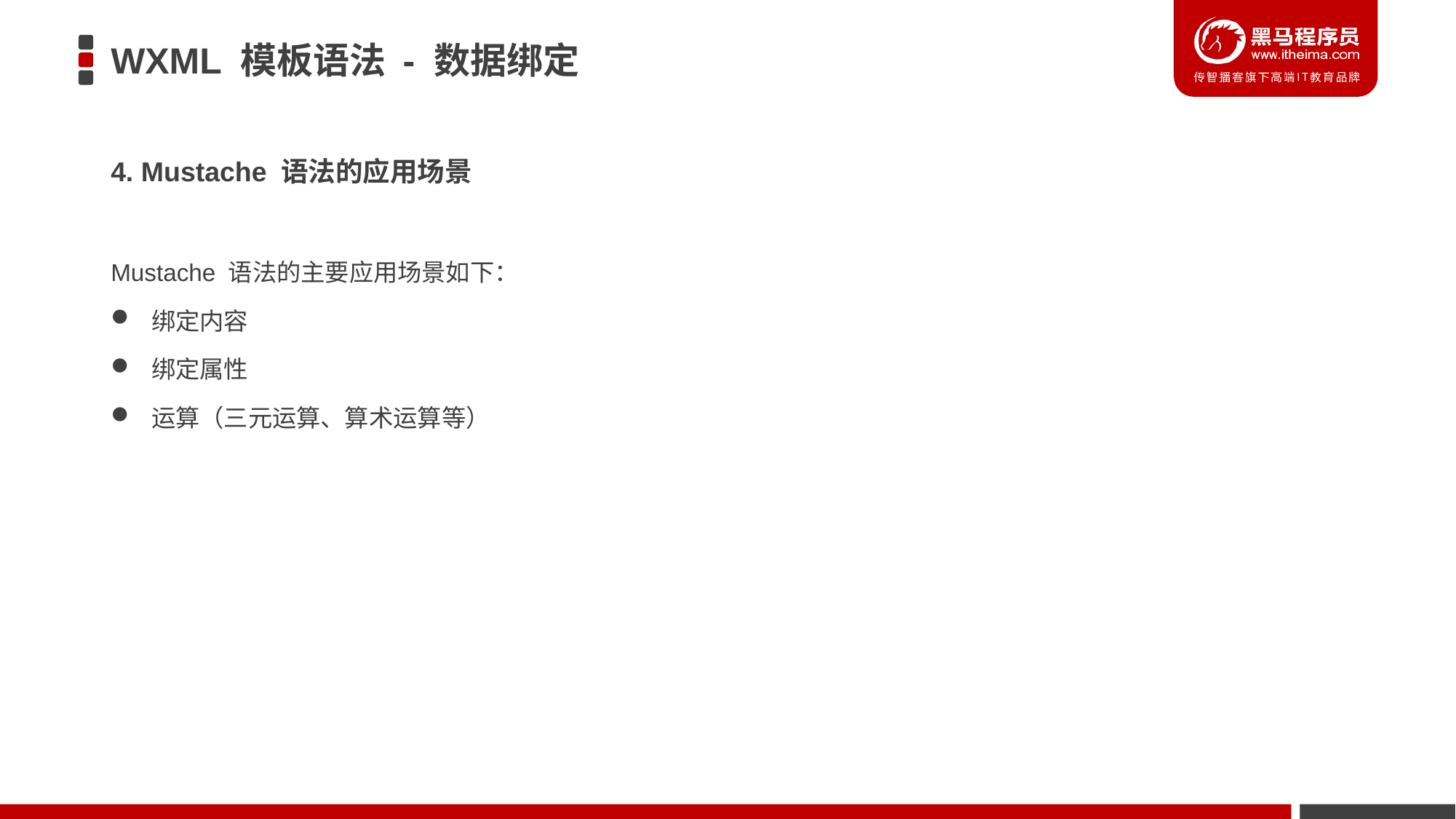

# WXML 模板语法 - 数据绑定
4. Mustache 语法的应用场景
Mustache 语法的主要应用场景如下：
  绑定内容
  绑定属性
  运算（三元运算、算术运算等）